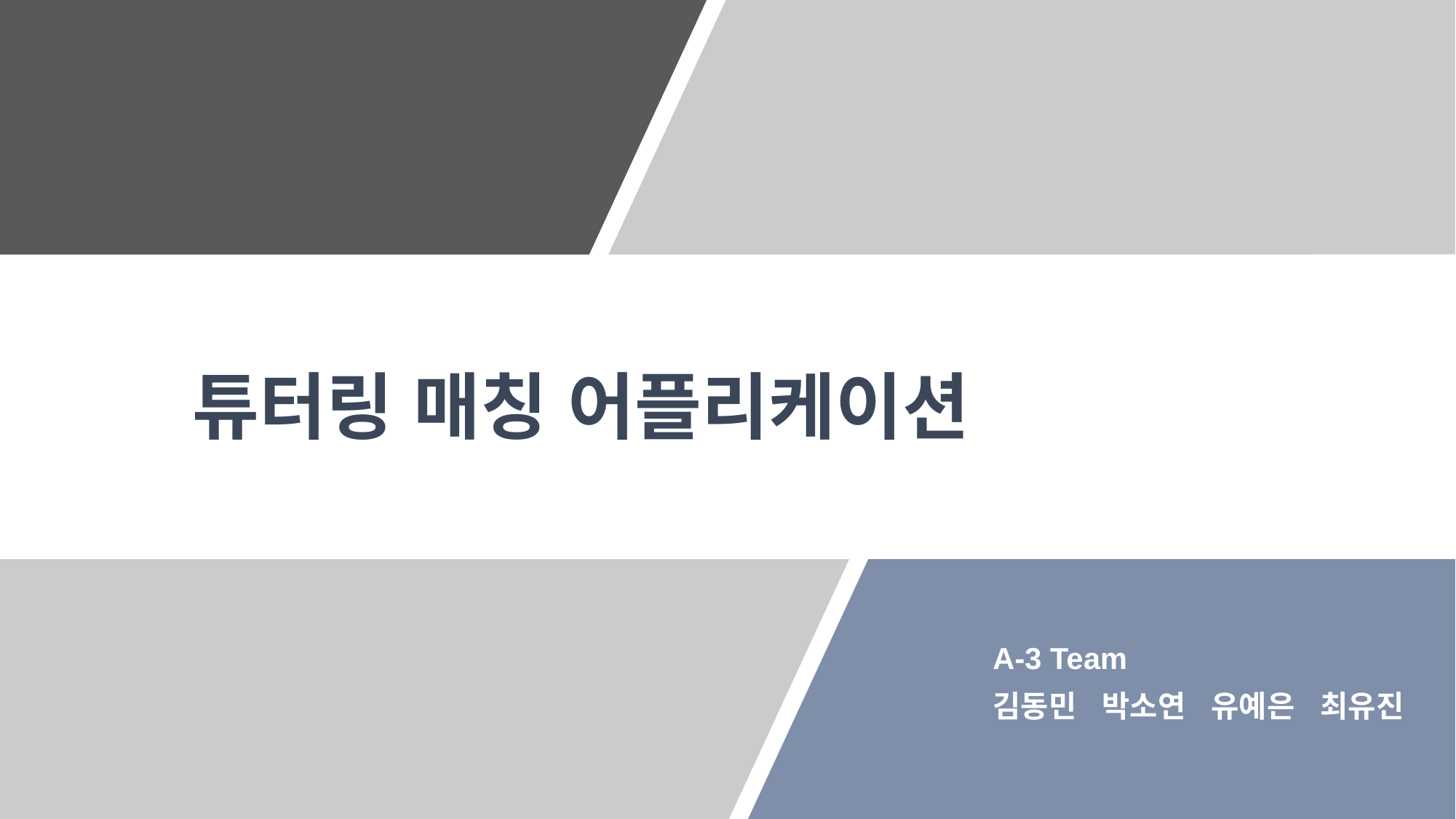

# 튜터링 매칭 어플리케이션

A-3 Team
김동민	박소연	유예은	최유진